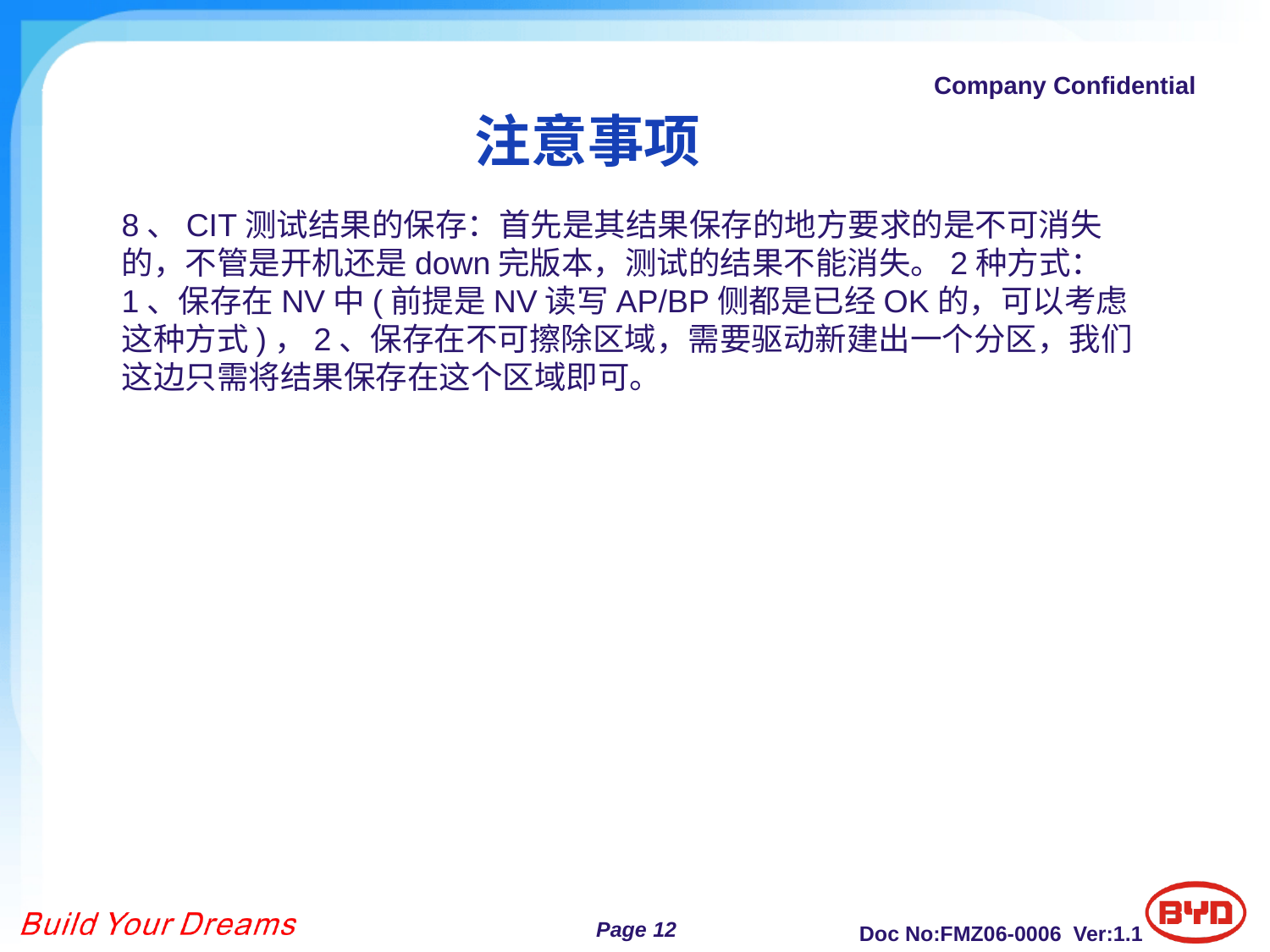

注意事项
8、CIT测试结果的保存：首先是其结果保存的地方要求的是不可消失的，不管是开机还是down完版本，测试的结果不能消失。2种方式：1、保存在NV中(前提是NV读写AP/BP侧都是已经OK的，可以考虑这种方式)，2、保存在不可擦除区域，需要驱动新建出一个分区，我们这边只需将结果保存在这个区域即可。